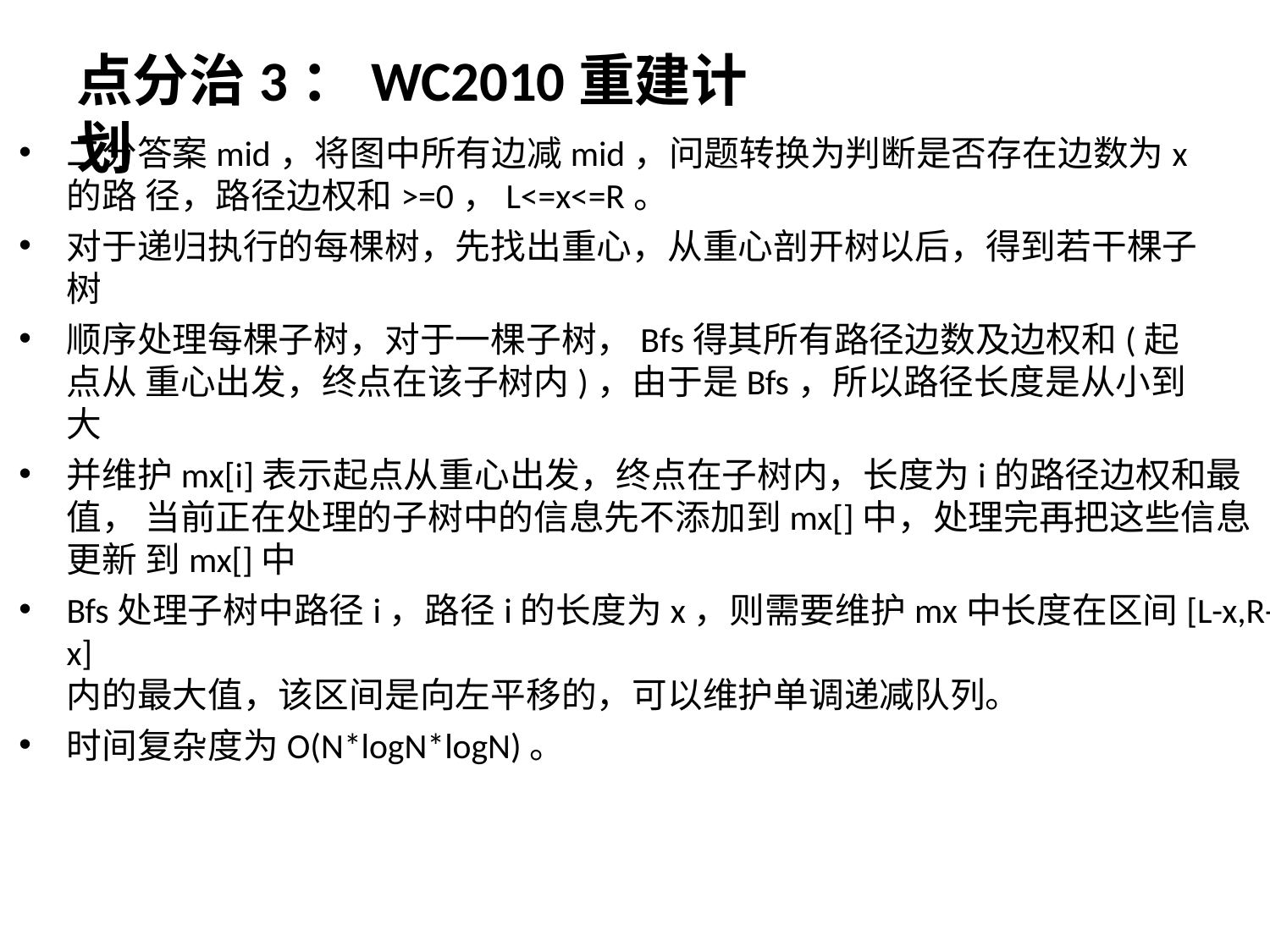

# 点分治3：WC2010重建计划
二分答案mid，将图中所有边减mid，问题转换为判断是否存在边数为x的路 径，路径边权和>=0，L<=x<=R。
对于递归执行的每棵树，先找出重心，从重心剖开树以后，得到若干棵子树
顺序处理每棵子树，对于一棵子树，Bfs得其所有路径边数及边权和(起点从 重心出发，终点在该子树内)，由于是Bfs，所以路径长度是从小到大
并维护mx[i]表示起点从重心出发，终点在子树内，长度为i的路径边权和最值， 当前正在处理的子树中的信息先不添加到mx[]中，处理完再把这些信息更新 到mx[]中
Bfs处理子树中路径i，路径i的长度为x，则需要维护mx中长度在区间[L-x,R-x]
内的最大值，该区间是向左平移的，可以维护单调递减队列。
时间复杂度为O(N*logN*logN)。